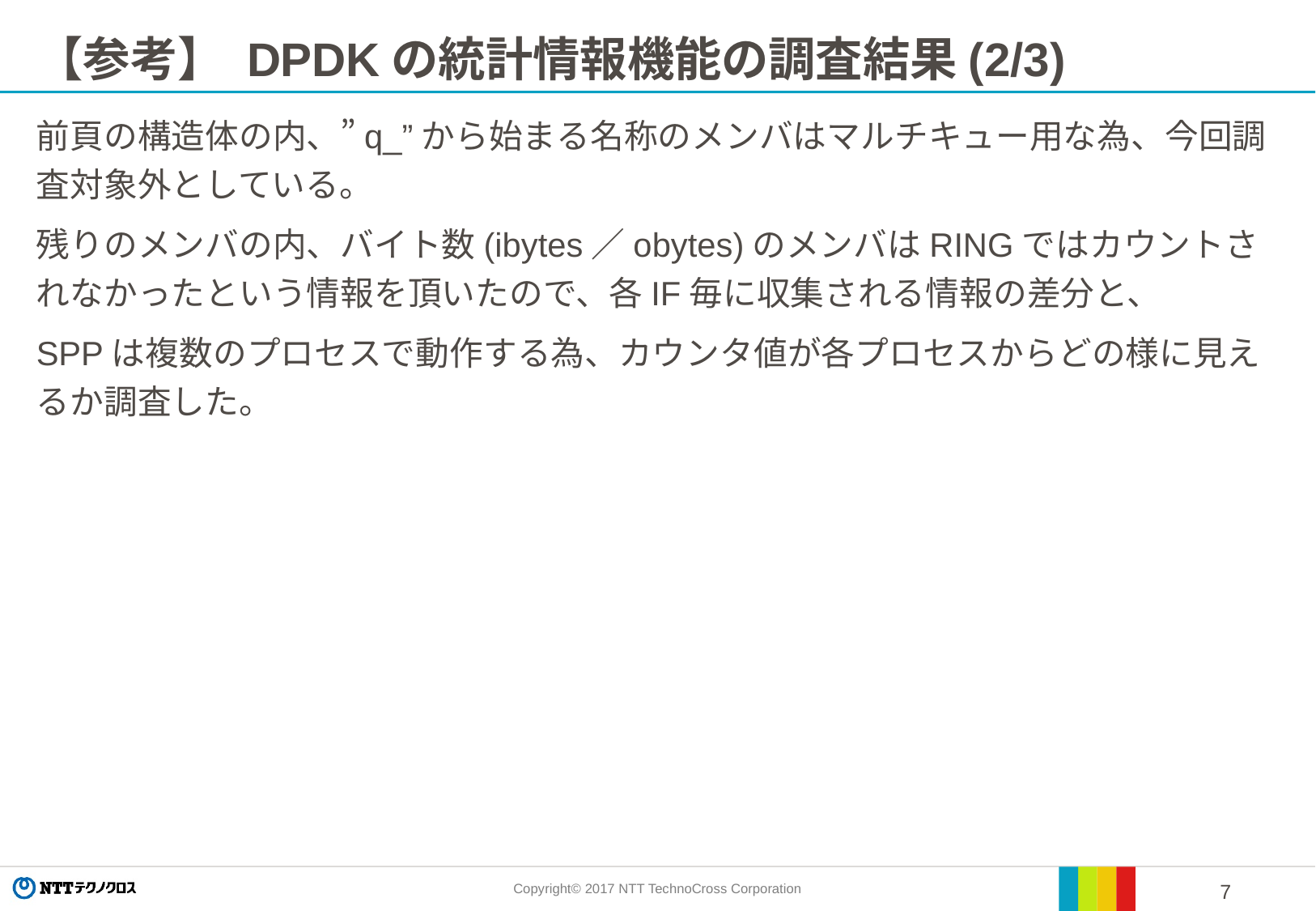

# 【参考】 DPDKの統計情報機能の調査結果(2/3)
前頁の構造体の内、”q_”から始まる名称のメンバはマルチキュー用な為、今回調査対象外としている。
残りのメンバの内、バイト数(ibytes／obytes)のメンバはRINGではカウントされなかったという情報を頂いたので、各IF毎に収集される情報の差分と、
SPPは複数のプロセスで動作する為、カウンタ値が各プロセスからどの様に見えるか調査した。